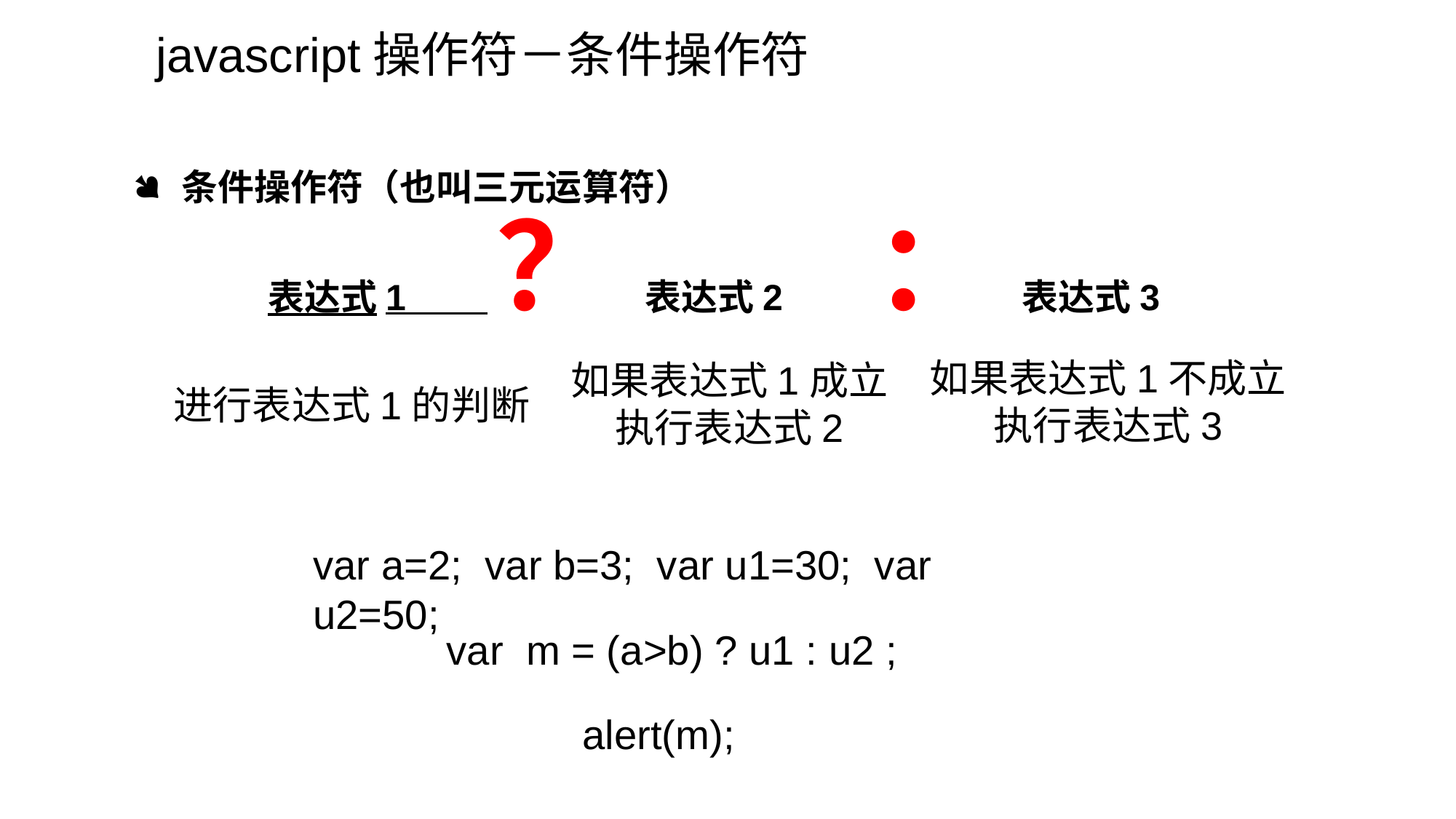

javascript操作符－条件操作符
 条件操作符（也叫三元运算符）
表达式1        ？ 表达式2        ： 表达式3
如果表达式1不成立
执行表达式3
如果表达式1成立
执行表达式2
进行表达式1的判断
var a=2;  var b=3;  var u1=30;  var u2=50;
var  m = (a>b) ? u1 : u2 ;
alert(m);